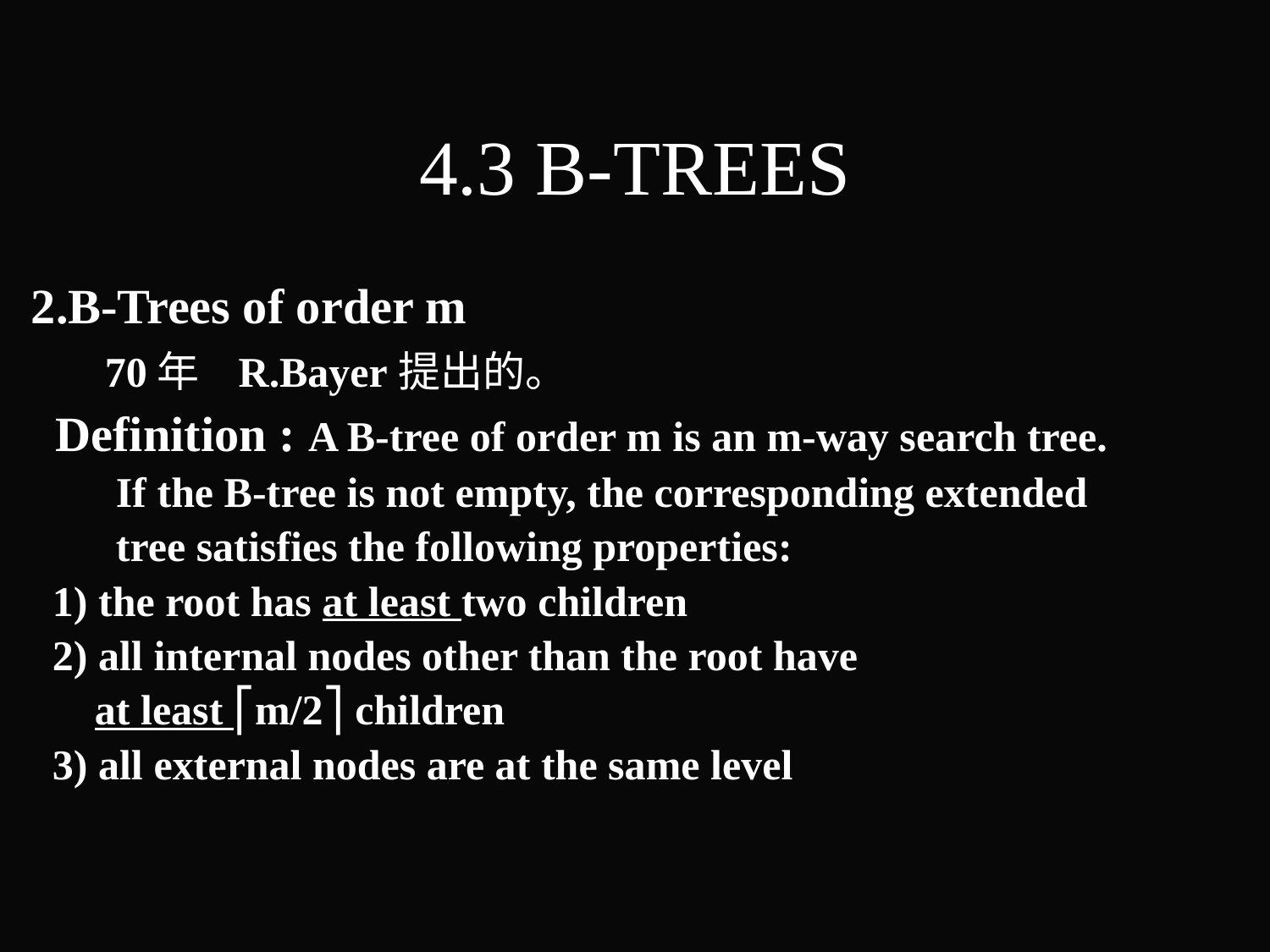

4.3 B-TREES
2.B-Trees of order m
      70年   R.Bayer提出的。
  Definition : A B-tree of order m is an m-way search tree.
        If the B-tree is not empty, the corresponding extended
        tree satisfies the following properties:
  1) the root has at least two children
  2) all internal nodes other than the root have
      at least ⎡m/2⎤ children
  3) all external nodes are at the same level